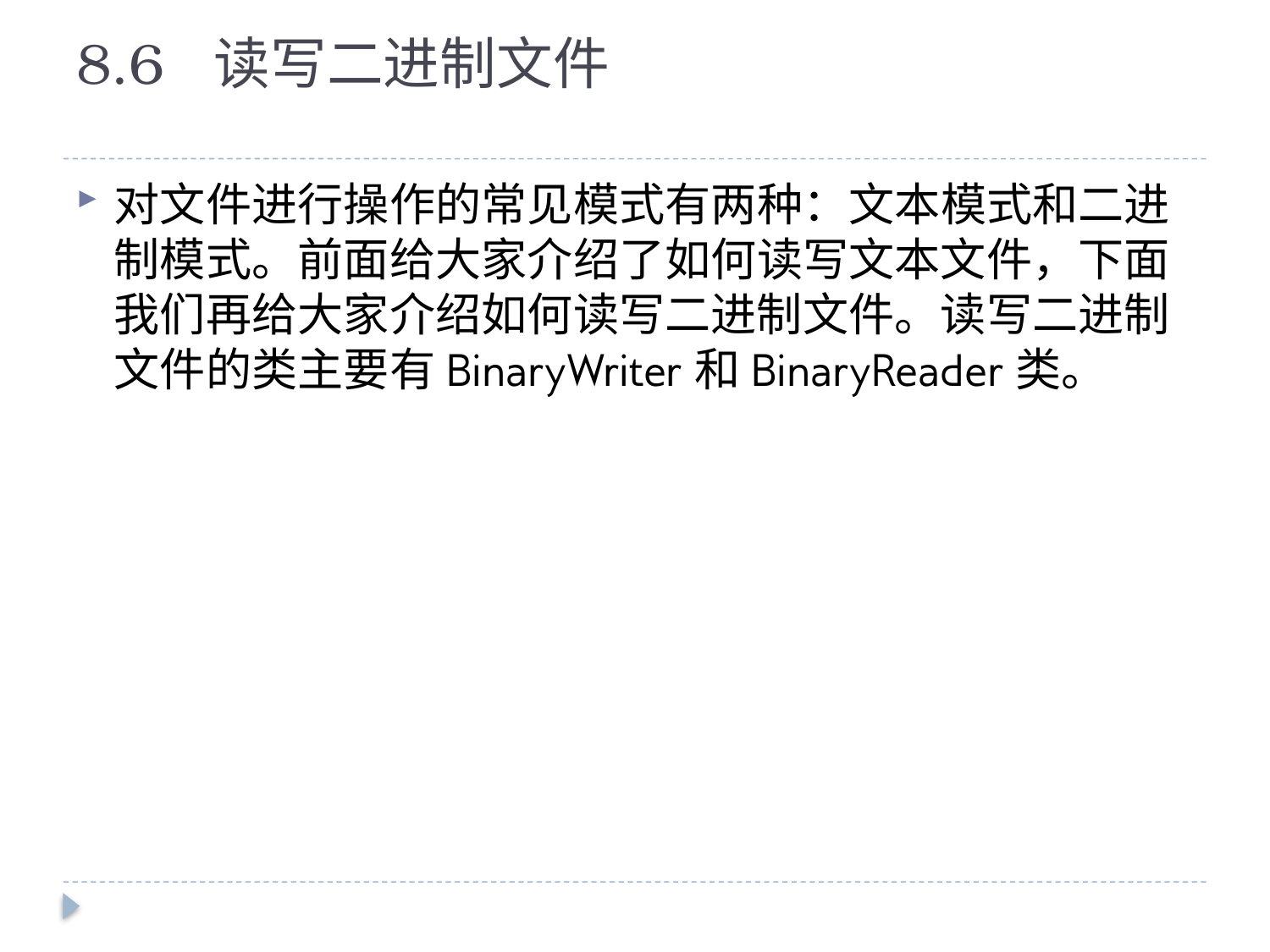

# 8.6  读写二进制文件
对文件进行操作的常见模式有两种：文本模式和二进制模式。前面给大家介绍了如何读写文本文件，下面我们再给大家介绍如何读写二进制文件。读写二进制文件的类主要有BinaryWriter和BinaryReader类。